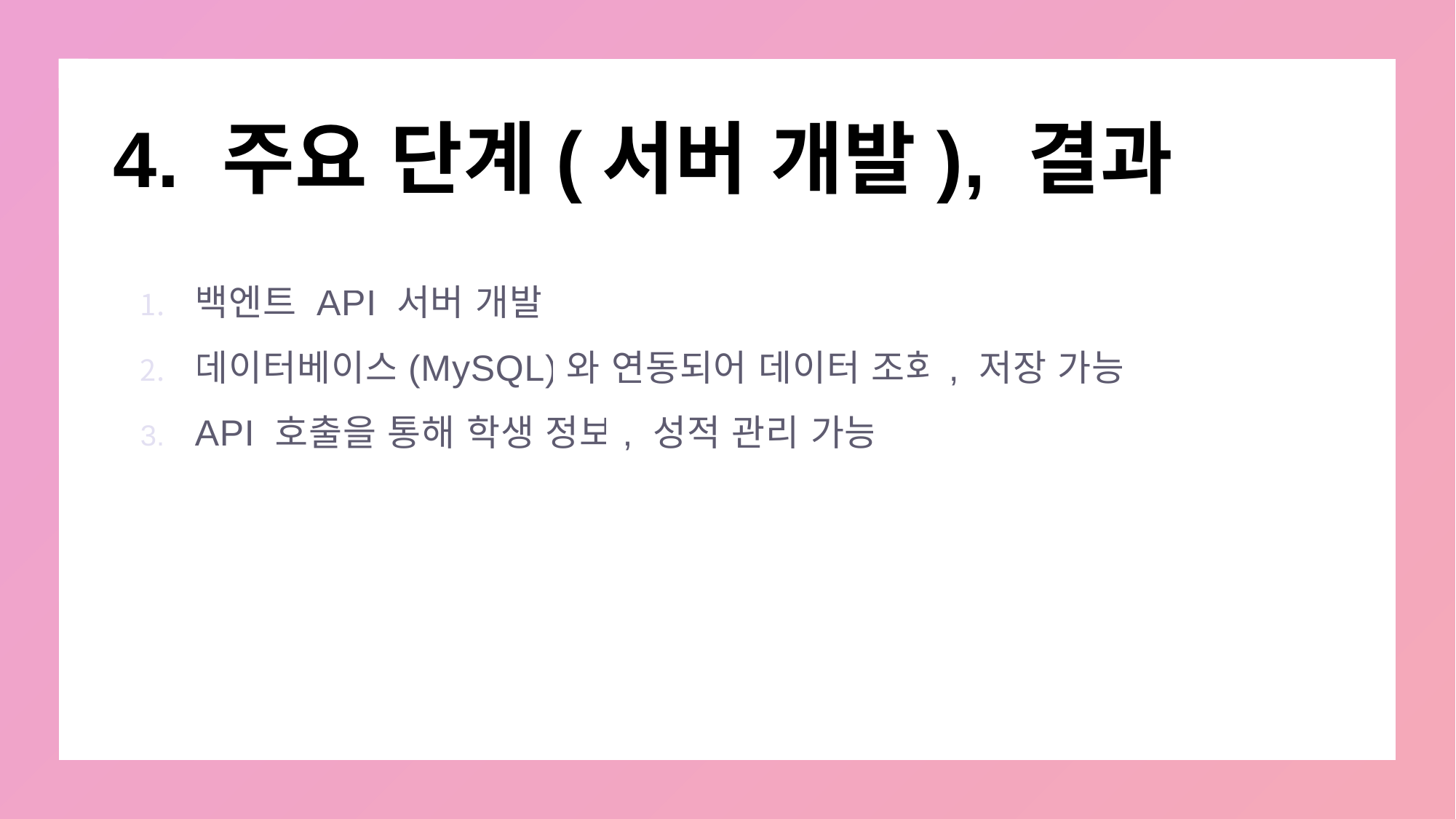

# 4. 주요 단계(서버 개발), 결과
백엔트 API 서버 개발
데이터베이스(MySQL)와 연동되어 데이터 조회, 저장 가능
API 호출을 통해 학생 정보, 성적 관리 가능